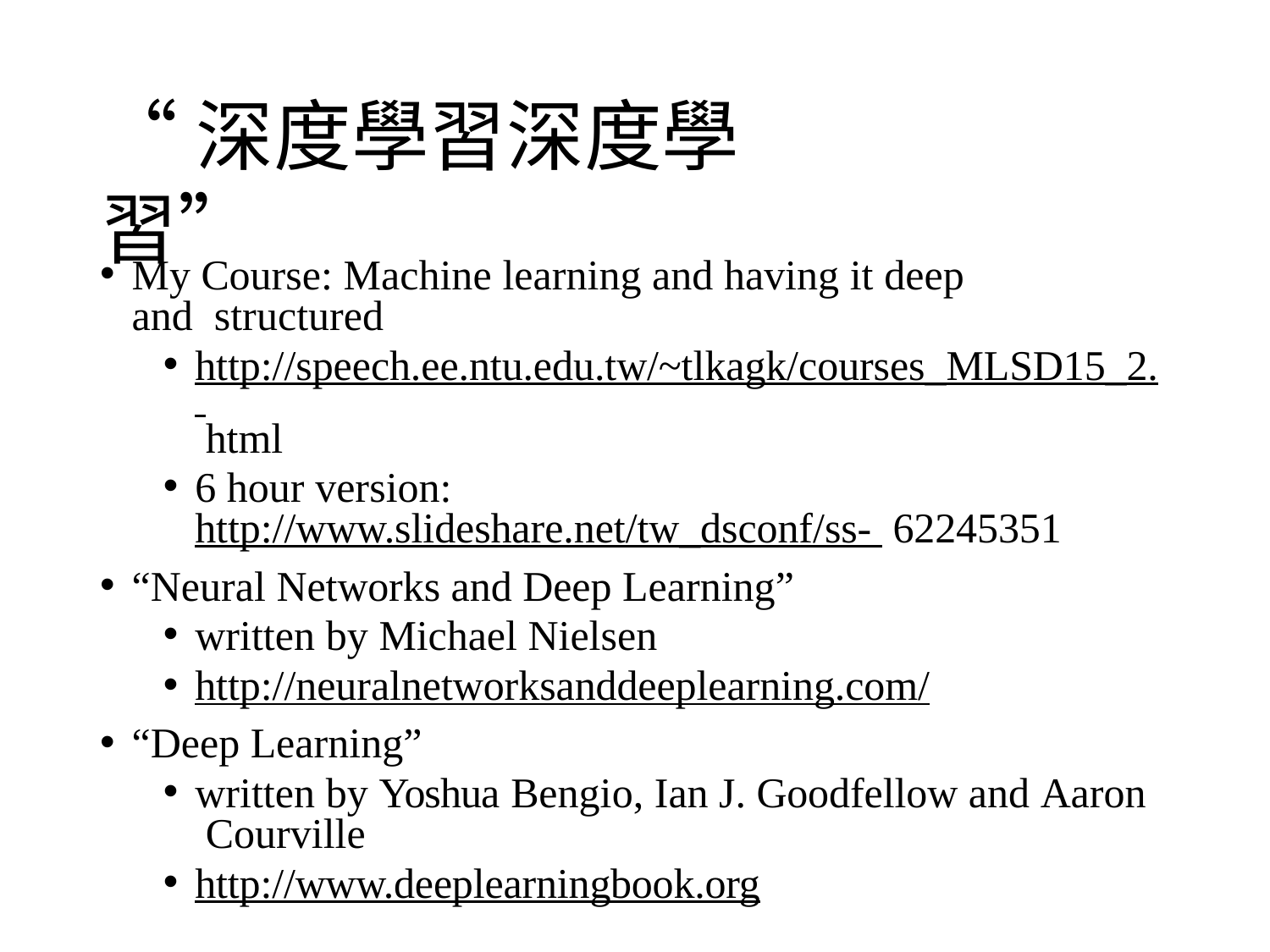

# “深度學習深度學習”
My Course: Machine learning and having it deep and  structured
http://speech.ee.ntu.edu.tw/~tlkagk/courses_MLSD15_2.  html
6 hour version: http://www.slideshare.net/tw_dsconf/ss-  62245351
“Neural Networks and Deep Learning”
written by Michael Nielsen
http://neuralnetworksanddeeplearning.com/
“Deep Learning”
written by Yoshua Bengio, Ian J. Goodfellow and Aaron  Courville
http://www.deeplearningbook.org